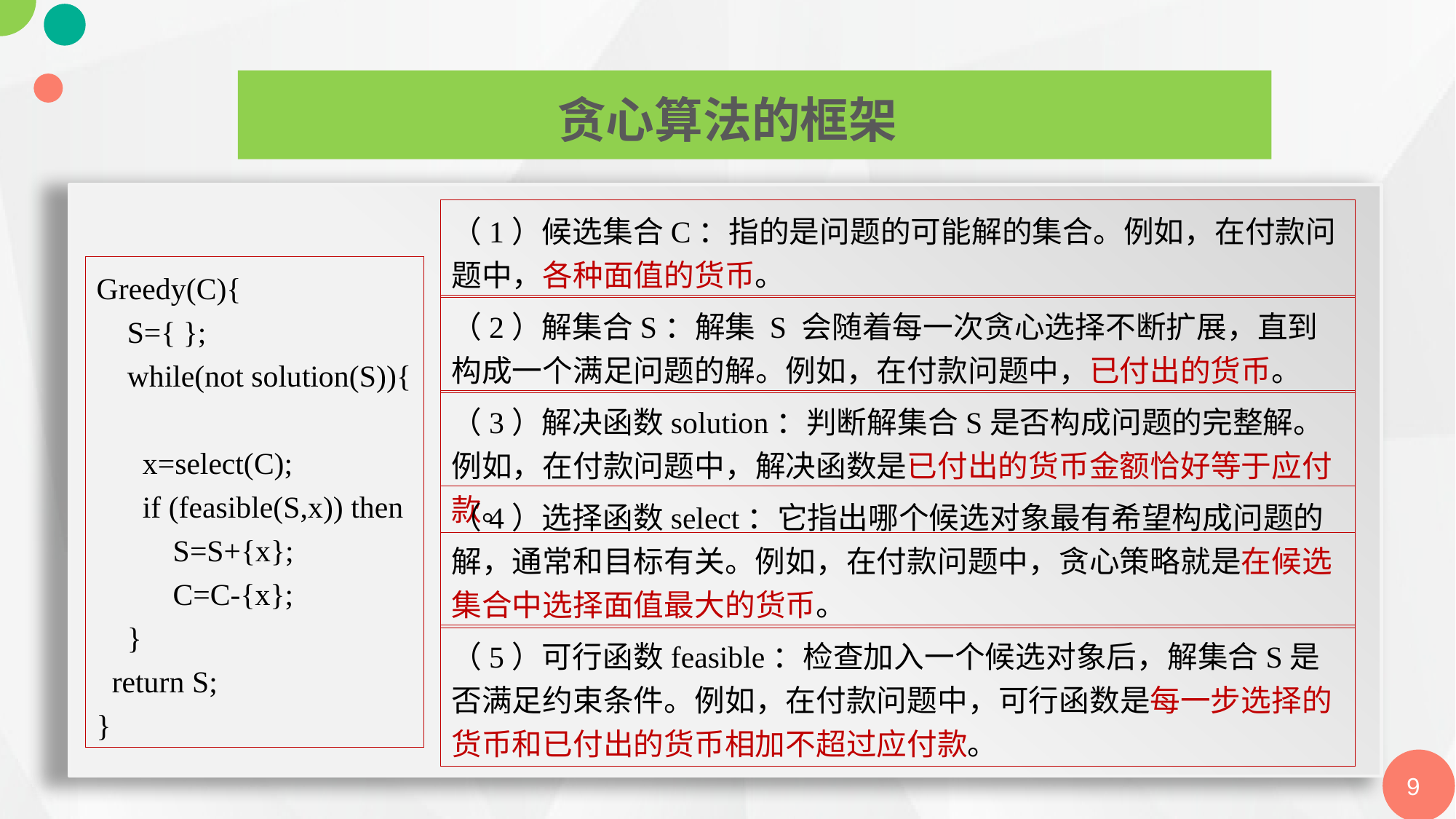

Greedy(C){
    S={ };
    while(not solution(S)){
      x=select(C);
      if (feasible(S,x)) then
          S=S+{x};
          C=C-{x};
    }
  return S;
}
贪心算法的框架
（1）候选集合C：指的是问题的可能解的集合。例如，在付款问题中，各种面值的货币。
（2）解集合S：解集 S 会随着每一次贪心选择不断扩展，直到构成一个满足问题的解。例如，在付款问题中，已付出的货币。
（3）解决函数solution：判断解集合S是否构成问题的完整解。例如，在付款问题中，解决函数是已付出的货币金额恰好等于应付款。
（4）选择函数select：它指出哪个候选对象最有希望构成问题的解，通常和目标有关。例如，在付款问题中，贪心策略就是在候选集合中选择面值最大的货币。
（5）可行函数feasible：检查加入一个候选对象后，解集合S是否满足约束条件。例如，在付款问题中，可行函数是每一步选择的货币和已付出的货币相加不超过应付款。